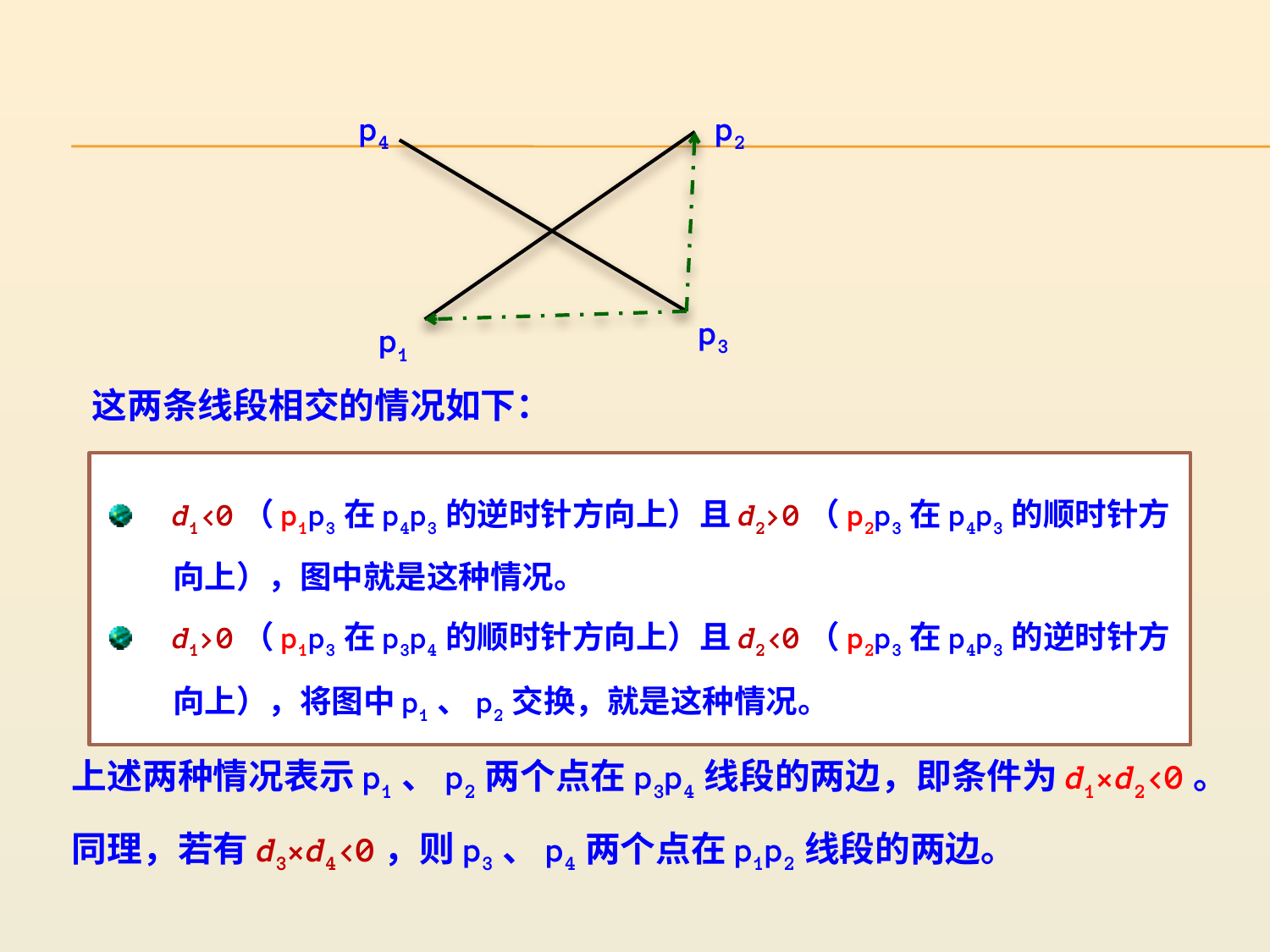

p2
p4
p3
p1
这两条线段相交的情况如下：
d1<0（p1p3在p4p3的逆时针方向上）且d2>0（p2p3在p4p3的顺时针方向上），图中就是这种情况。
d1>0（p1p3在p3p4的顺时针方向上）且d2<0（p2p3在p4p3的逆时针方向上），将图中p1、p2交换，就是这种情况。
上述两种情况表示p1、p2两个点在p3p4线段的两边，即条件为d1×d2<0。
同理，若有d3×d4<0，则p3、p4两个点在p1p2线段的两边。